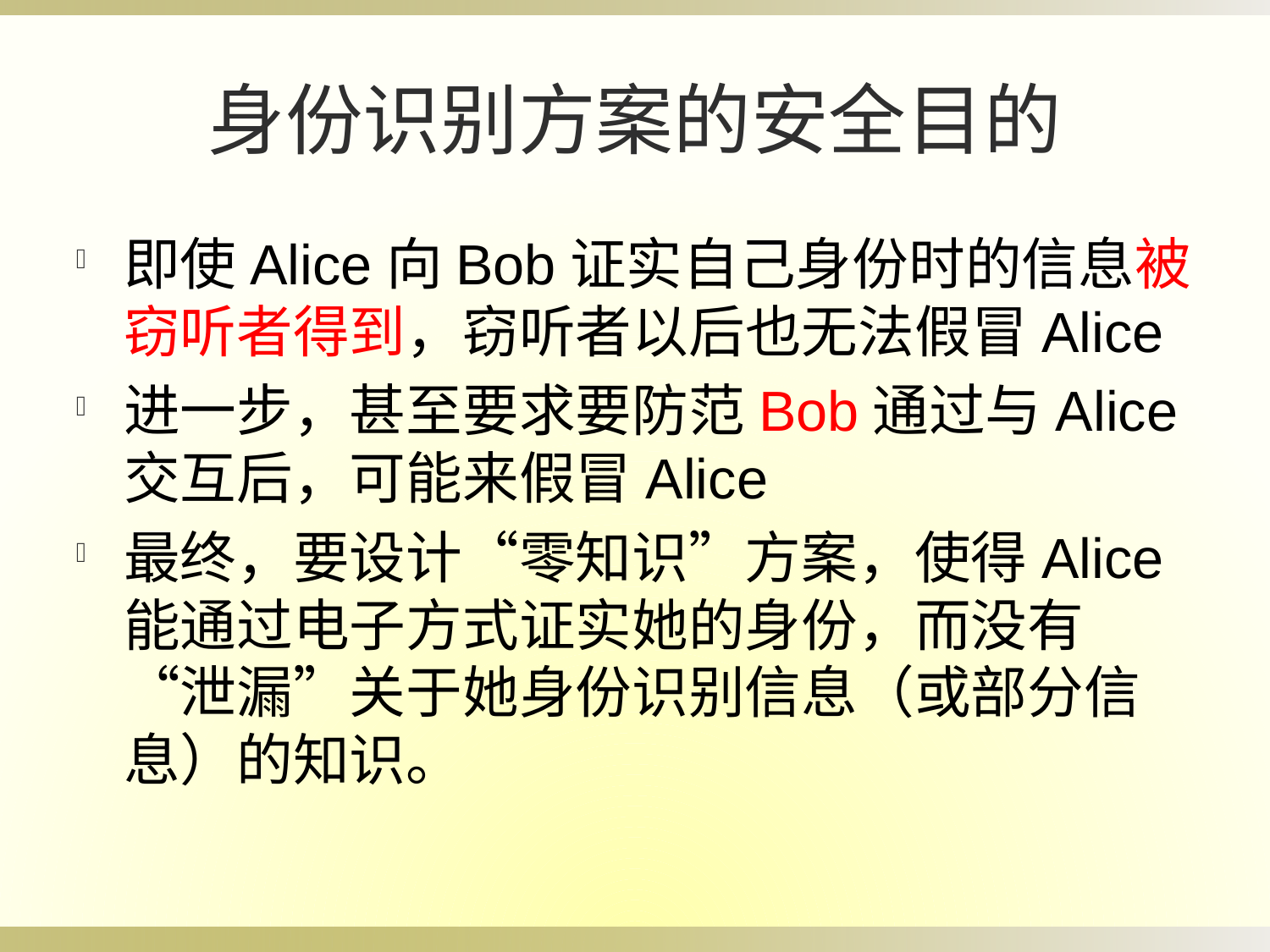

身份识别方案的安全目的
即使Alice向Bob证实自己身份时的信息被窃听者得到，窃听者以后也无法假冒Alice
进一步，甚至要求要防范Bob通过与Alice交互后，可能来假冒Alice
最终，要设计“零知识”方案，使得Alice能通过电子方式证实她的身份，而没有“泄漏”关于她身份识别信息（或部分信息）的知识。